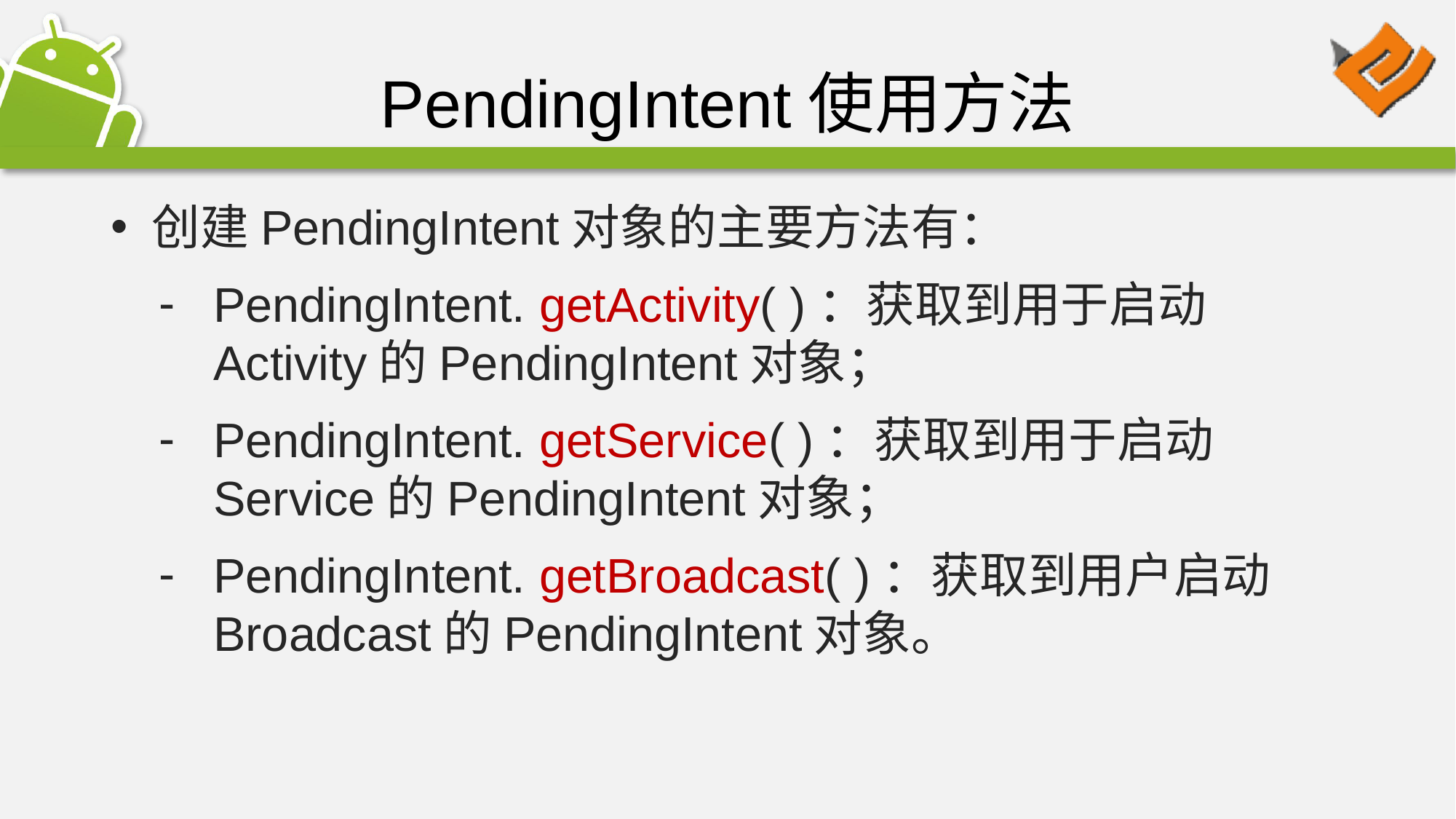

# PendingIntent使用方法
创建PendingIntent对象的主要方法有：
PendingIntent. getActivity( )：获取到用于启动Activity的PendingIntent对象；
PendingIntent. getService( )：获取到用于启动Service的PendingIntent对象；
PendingIntent. getBroadcast( )：获取到用户启动Broadcast的PendingIntent对象。